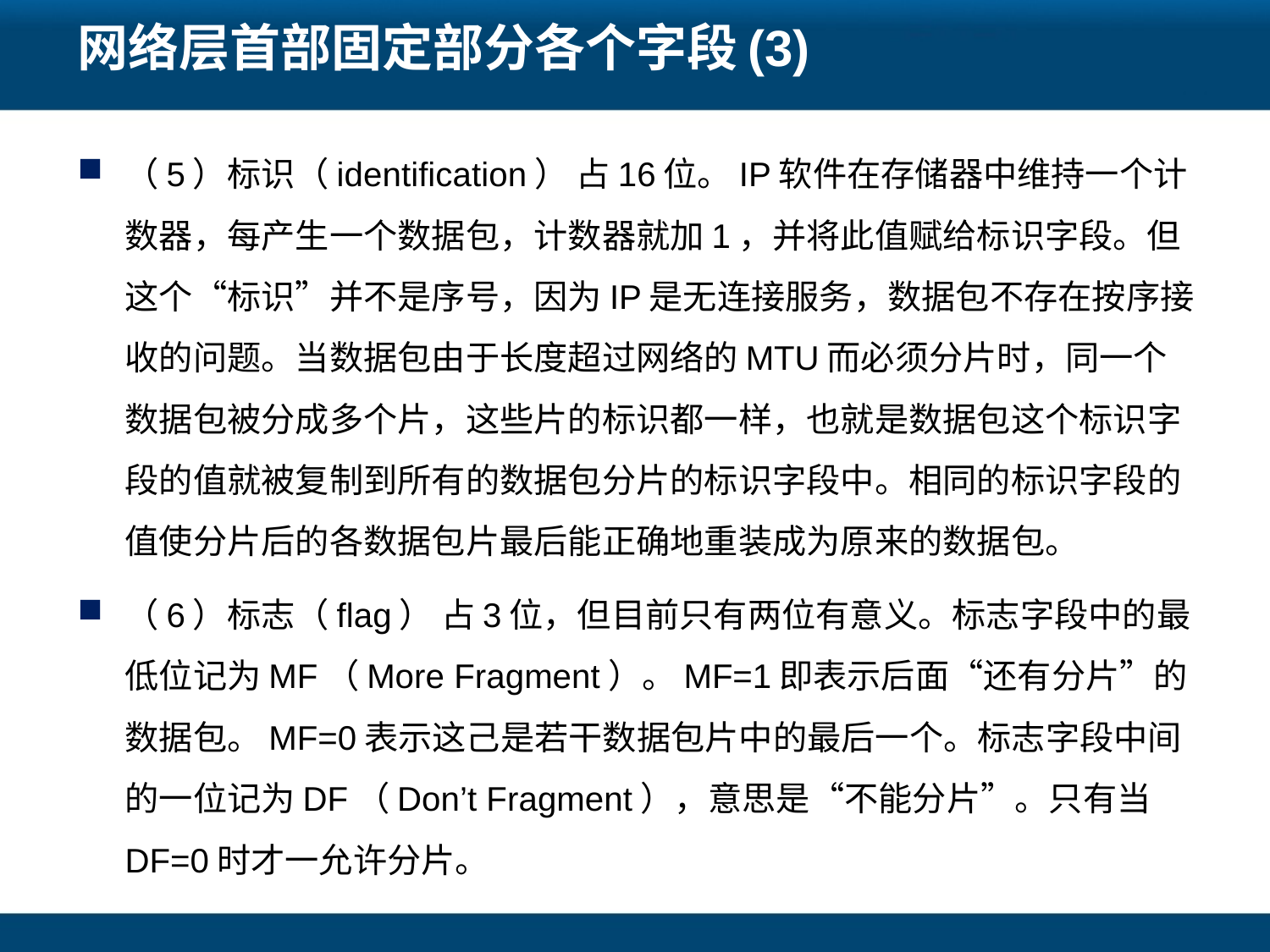

# 网络层首部固定部分各个字段(3)
（5）标识（identification） 占16位。IP软件在存储器中维持一个计数器，每产生一个数据包，计数器就加1，并将此值赋给标识字段。但这个“标识”并不是序号，因为IP是无连接服务，数据包不存在按序接收的问题。当数据包由于长度超过网络的MTU而必须分片时，同一个数据包被分成多个片，这些片的标识都一样，也就是数据包这个标识字段的值就被复制到所有的数据包分片的标识字段中。相同的标识字段的值使分片后的各数据包片最后能正确地重装成为原来的数据包。
（6）标志（flag） 占3位，但目前只有两位有意义。标志字段中的最低位记为MF（More Fragment）。MF=1即表示后面“还有分片”的数据包。MF=0表示这己是若干数据包片中的最后一个。标志字段中间的一位记为DF（Don’t Fragment），意思是“不能分片”。只有当DF=0时才一允许分片。